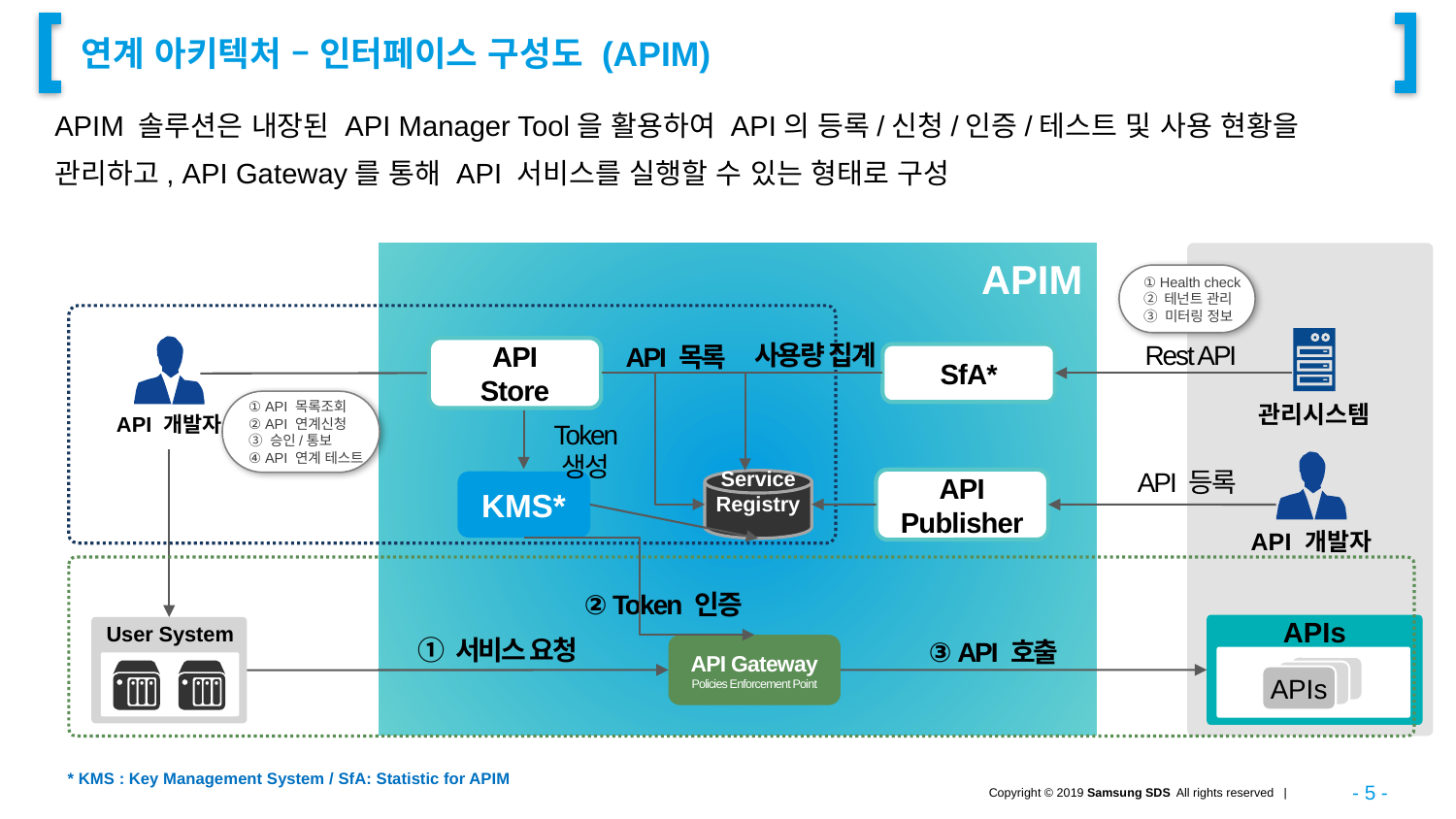

# 연계 아키텍처 – 인터페이스 구성도 (APIM)
APIM 솔루션은 내장된 API Manager Tool을 활용하여 API의 등록/신청/인증/테스트 및 사용 현황을 관리하고, API Gateway를 통해 API 서비스를 실행할 수 있는 형태로 구성

APIM
① Health check
② 테넌트 관리
③ 미터링 정보

관리시스템

API 개발자
API
Store
사용량 집계
 Rest API
API 목록
SfA*
① API 목록조회
② API 연계신청
③ 승인/통보
④ API 연계 테스트
Token 생성

API 개발자
API 등록
API
Publisher
Service
Registry

KMS*

② Token 인증

APIs

APIs

User System
API Gateway
Policies Enforcement Point
① 서비스 요청
③ API 호출

* KMS : Key Management System / SfA: Statistic for APIM